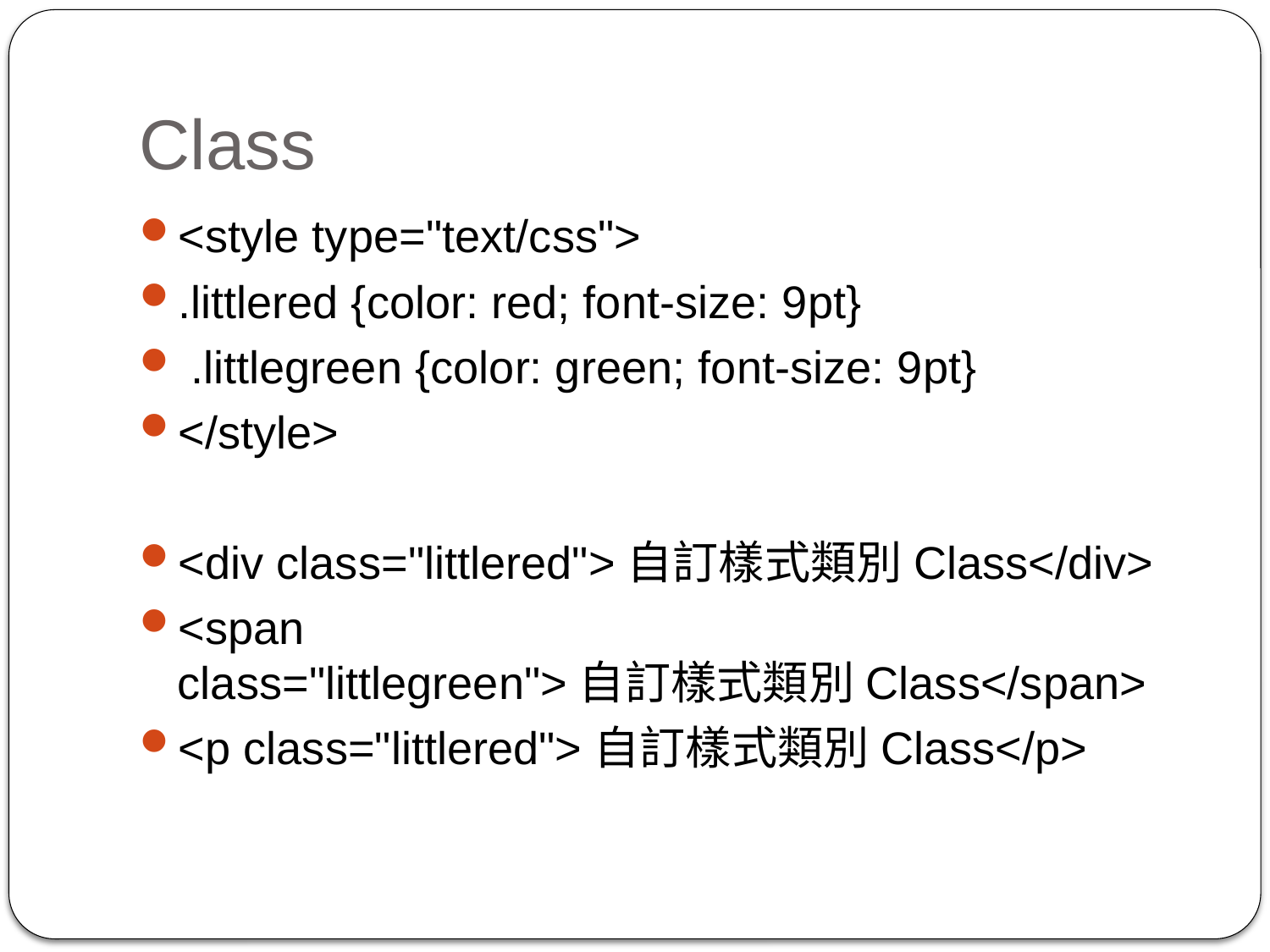

# Class
<style type="text/css">
.littlered {color: red; font-size: 9pt}
 .littlegreen {color: green; font-size: 9pt}
</style>

<div class="littlered">自訂樣式類別Class</div>
<span class="littlegreen">自訂樣式類別Class</span>
<p class="littlered">自訂樣式類別Class</p>